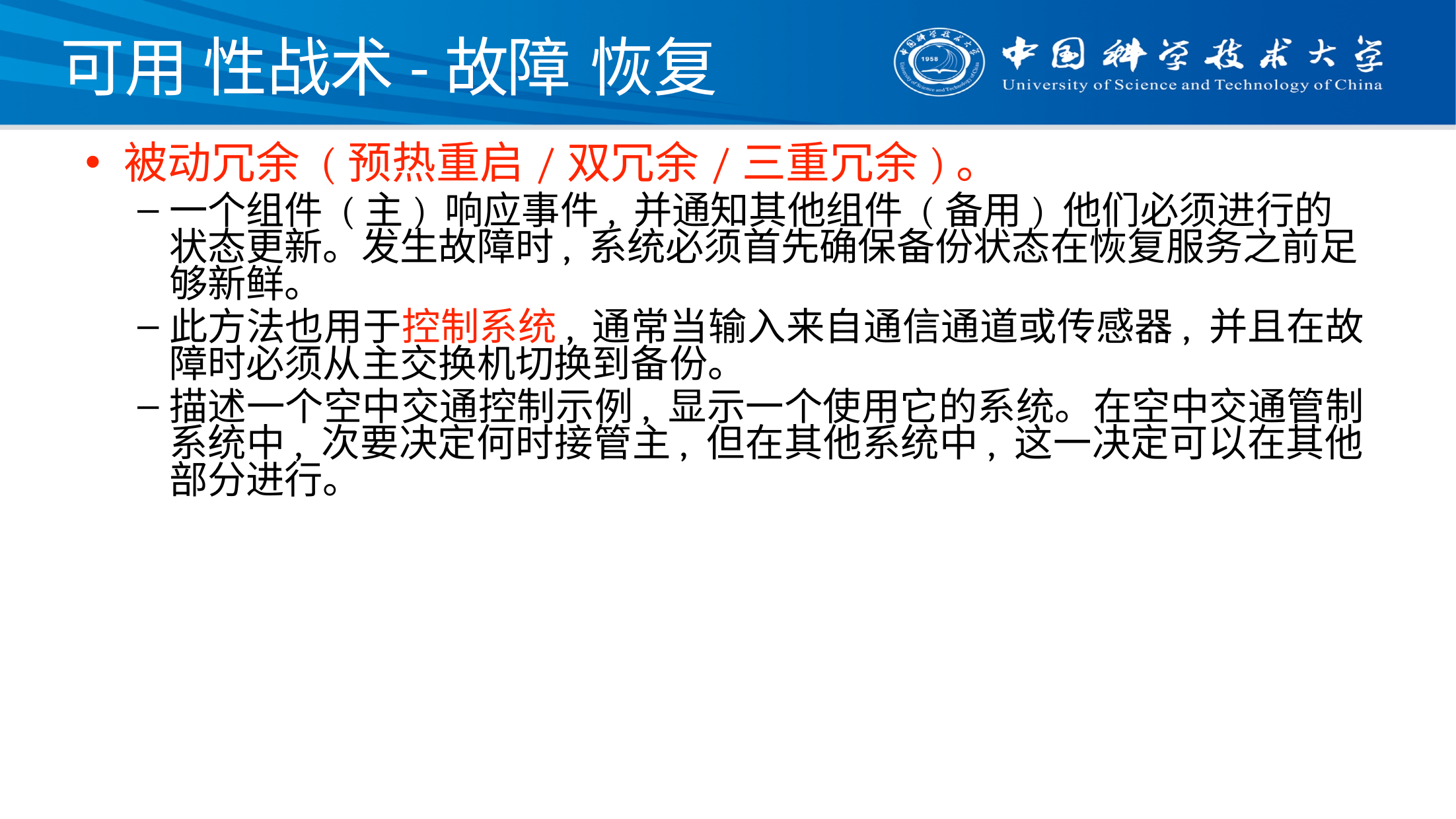

# 可用 性战术-故障 恢复
被动冗余 (预热重启/双冗余/三重冗余)。
一个组件 (主) 响应事件, 并通知其他组件 (备用) 他们必须进行的状态更新。发生故障时, 系统必须首先确保备份状态在恢复服务之前足够新鲜。
此方法也用于控制系统, 通常当输入来自通信通道或传感器, 并且在故障时必须从主交换机切换到备份。
描述一个空中交通控制示例, 显示一个使用它的系统。在空中交通管制系统中, 次要决定何时接管主, 但在其他系统中, 这一决定可以在其他部分进行。